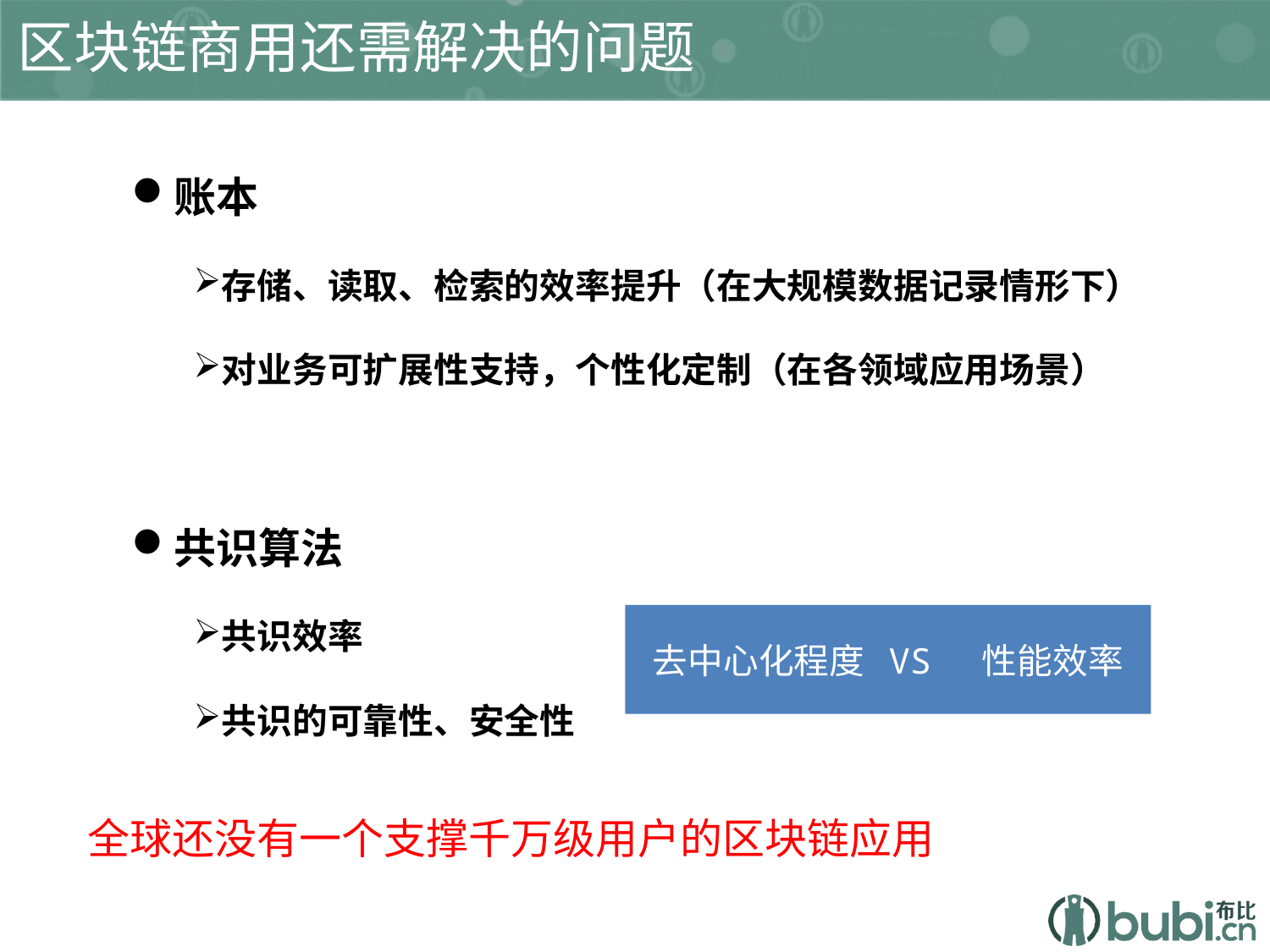

区块链商用还需解决的问题
账本
存储、读取、检索的效率提升（在大规模数据记录情形下）
对业务可扩展性支持，个性化定制（在各领域应用场景）

共识算法
共识效率
共识的可靠性、安全性
去中心化程度  VS  性能效率
全球还没有一个支撑千万级用户的区块链应用